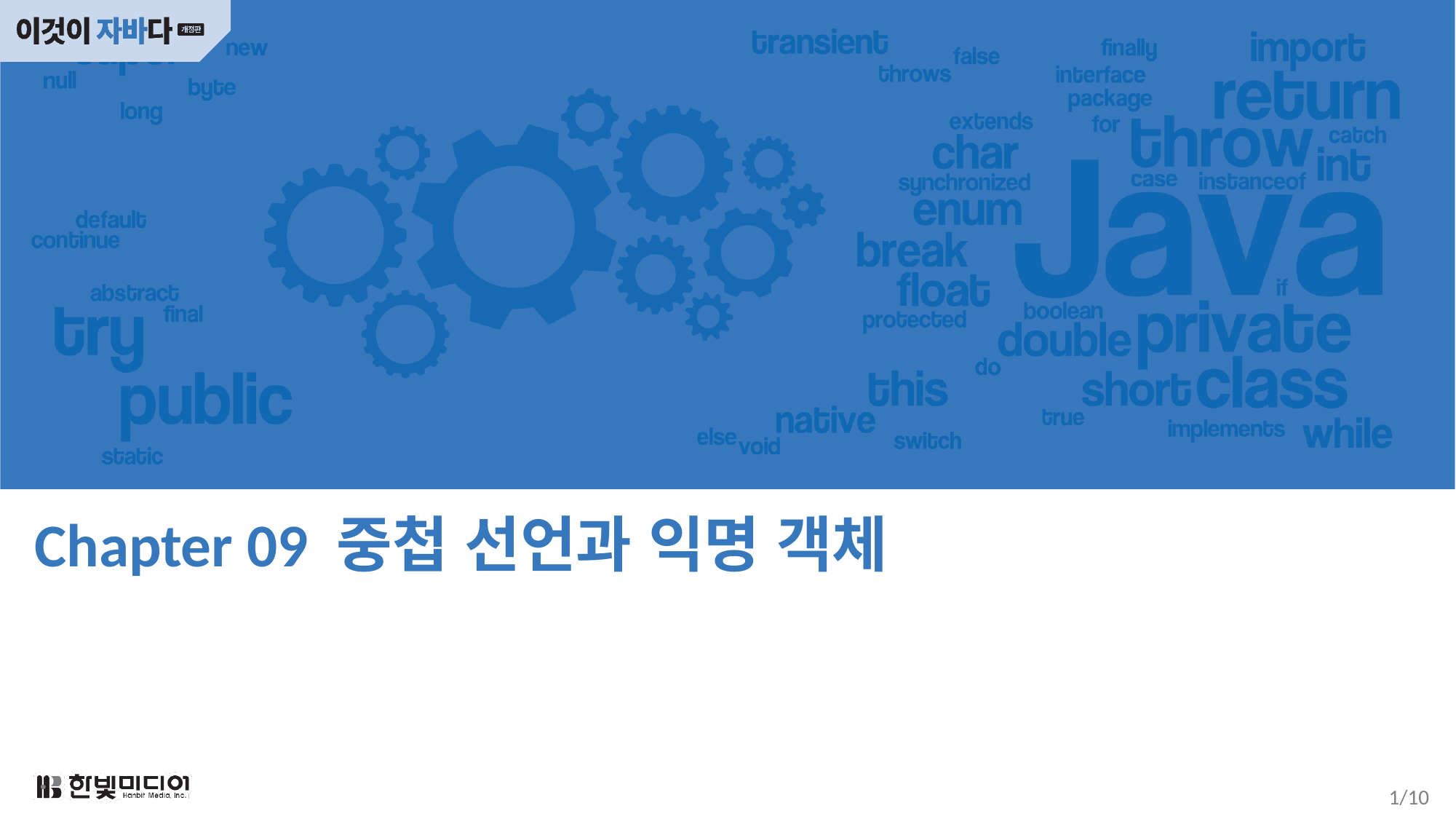

# Chapter 09 중첩 선언과 익명 객체